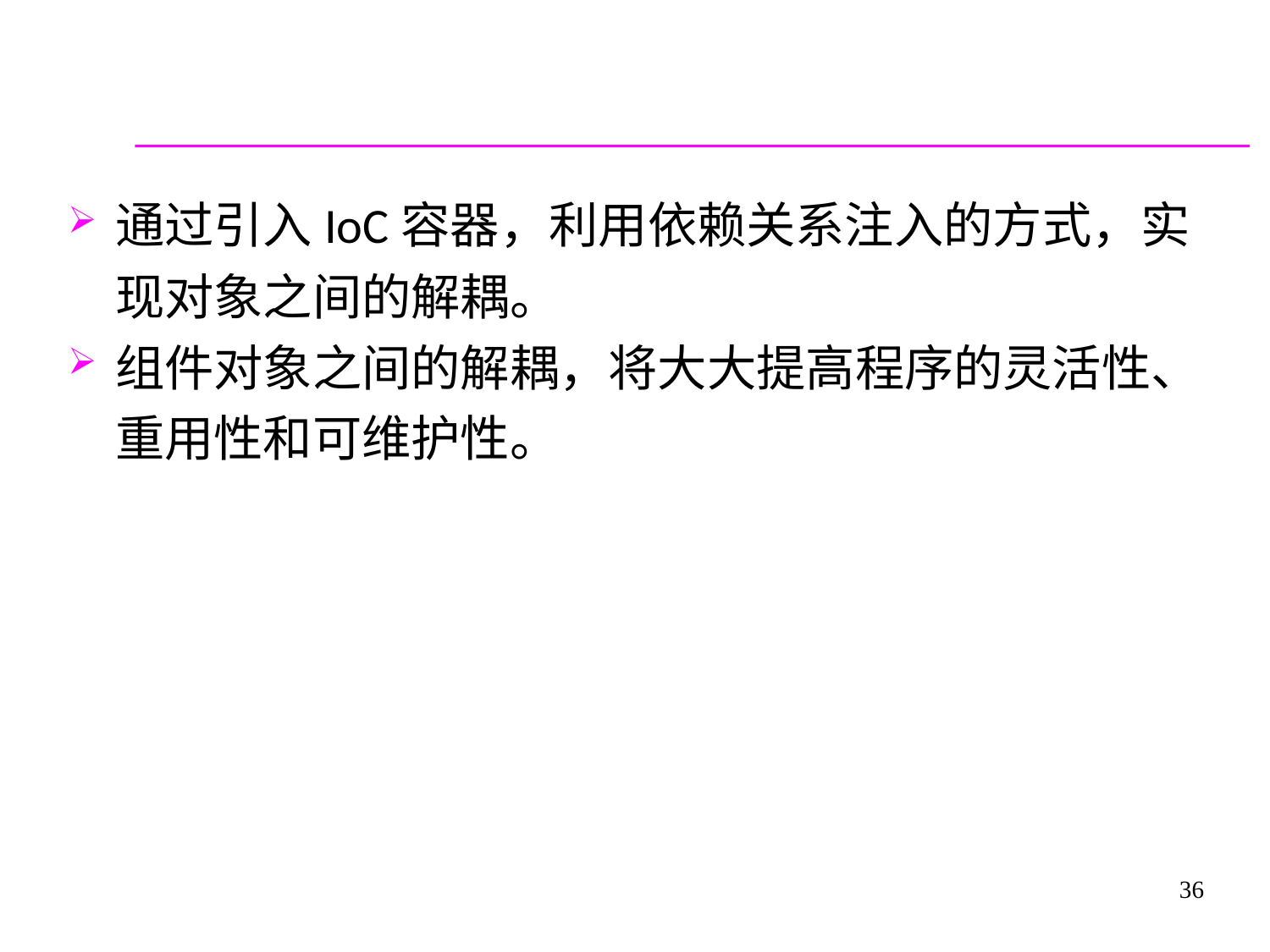

#
通过引入IoC容器，利用依赖关系注入的方式，实现对象之间的解耦。
组件对象之间的解耦，将大大提高程序的灵活性、重用性和可维护性。

36